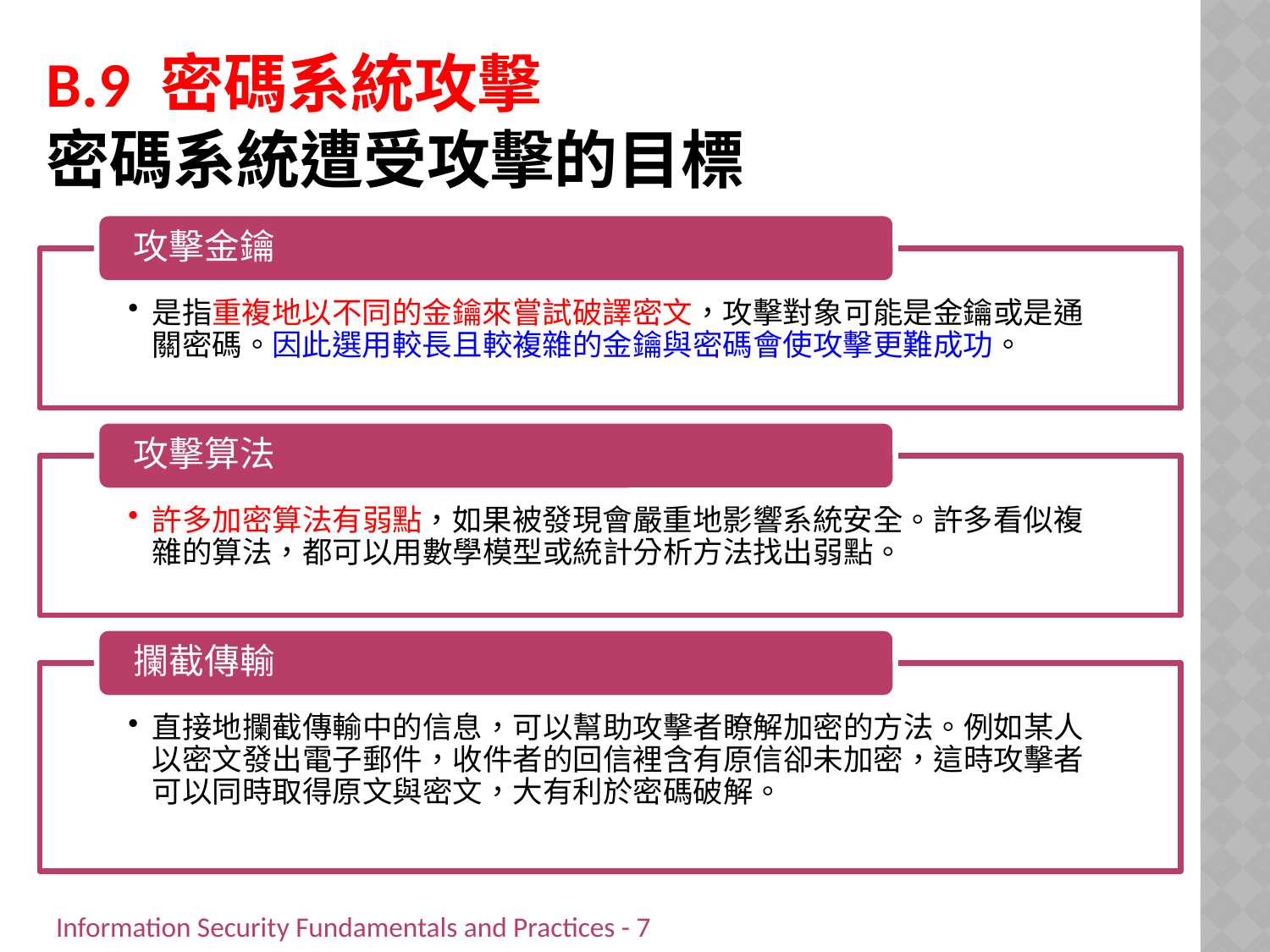

# B.9 密碼系統攻擊 密碼系統遭受攻擊的目標
是指重複地以不同的金鑰來嘗試破譯密文，攻擊對象可能是金鑰或是通關密碼。因此選用較長且較複雜的金鑰與密碼會使攻擊更難成功。
攻擊金鑰
許多加密算法有弱點，如果被發現會嚴重地影響系統安全。許多看似複雜的算法，都可以用數學模型或統計分析方法找出弱點。
攻擊算法
直接地攔截傳輸中的信息，可以幫助攻擊者瞭解加密的方法。例如某人以密文發出電子郵件，收件者的回信裡含有原信卻未加密，這時攻擊者可以同時取得原文與密文，大有利於密碼破解。
攔截傳輸